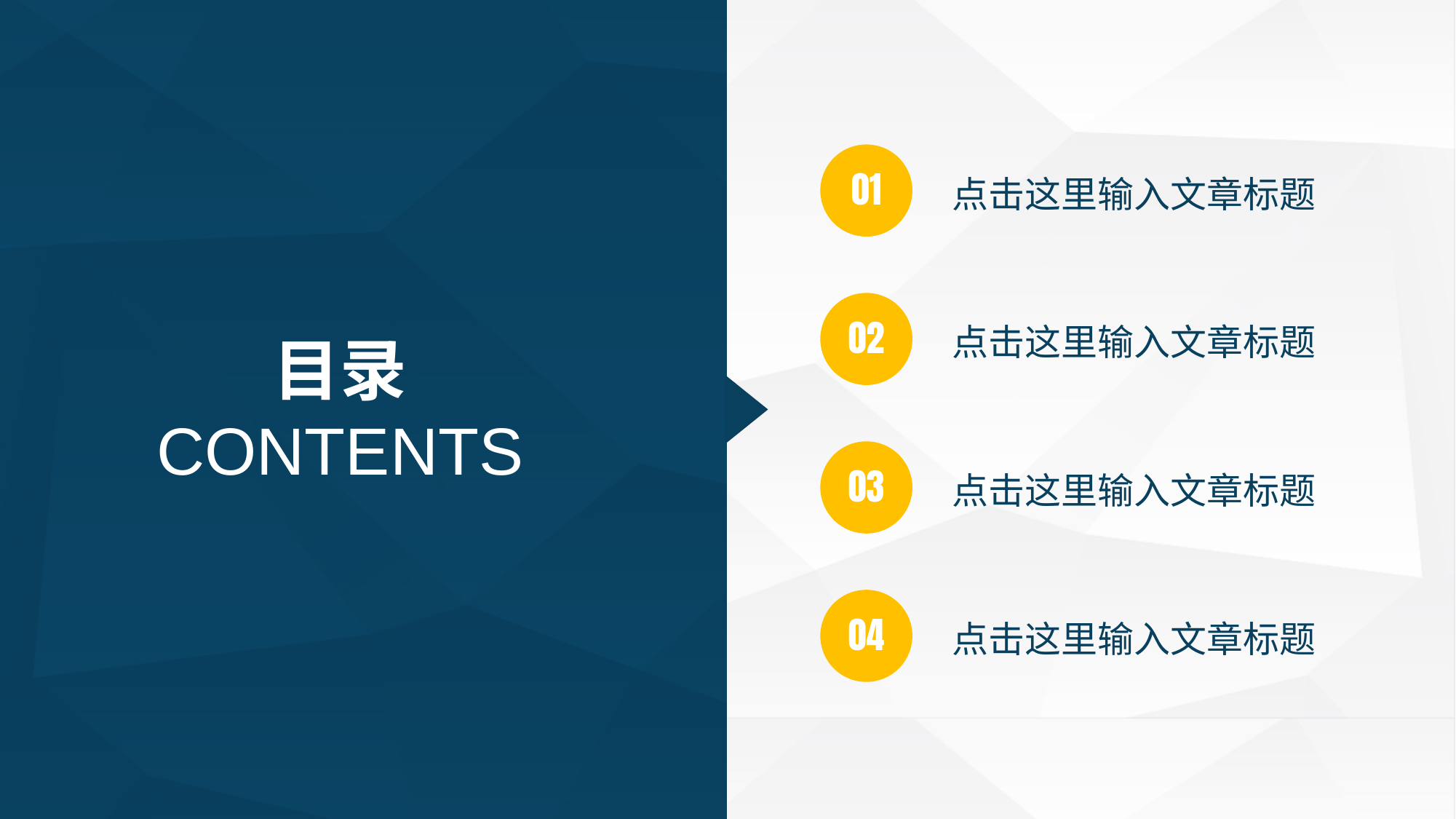

01
点击这里输入文章标题
02
点击这里输入文章标题
目录
CONTENTS

03
点击这里输入文章标题
04
点击这里输入文章标题